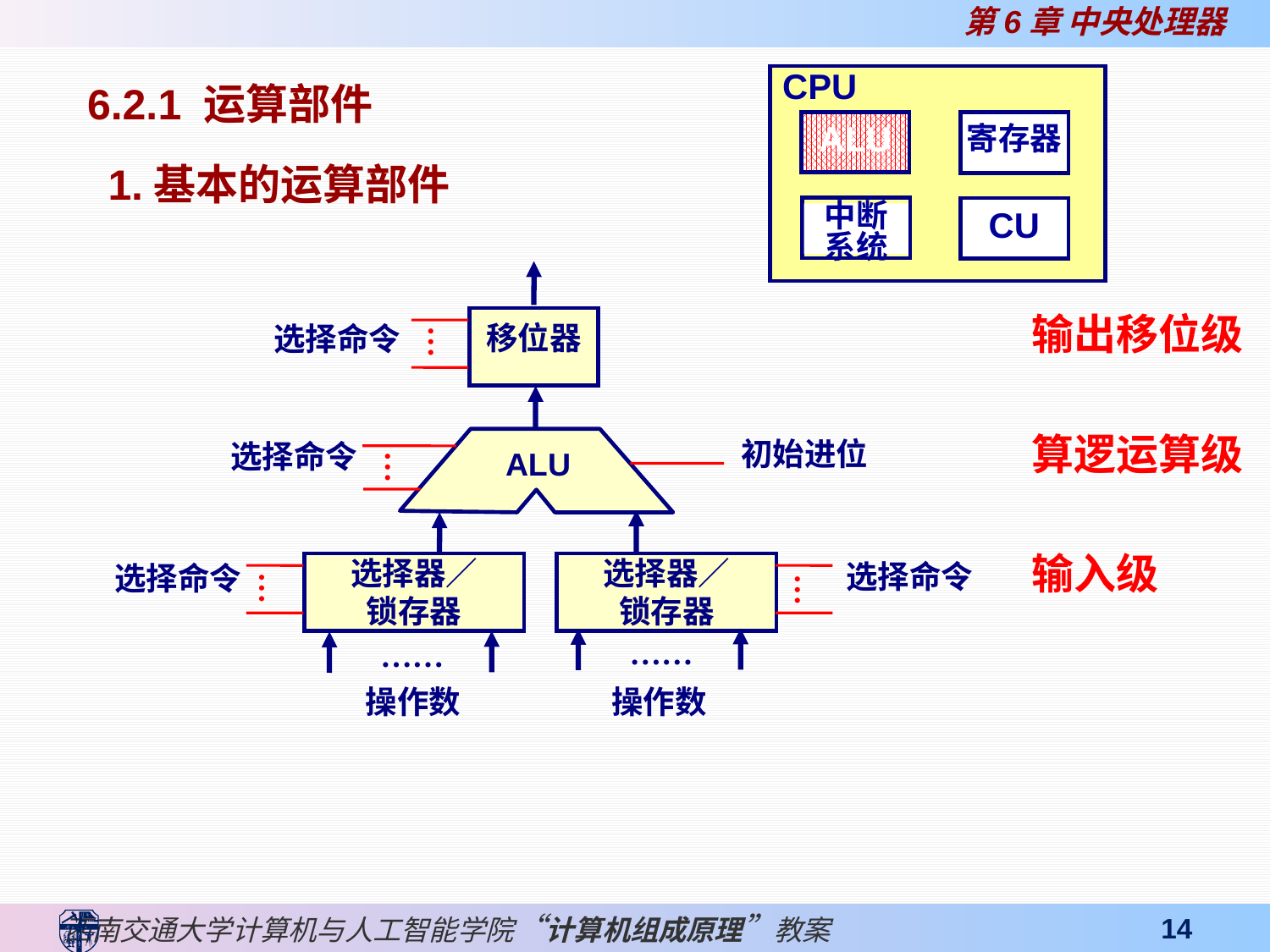

CPU

ALU
寄存器

中断
系统
CU
6.2.1 运算部件
1.基本的运算部件

…
移位器
选择命令

…
ALU
初始进位
选择命令
输入级
…
选择器／
锁存器
选择器／
锁存器
…
选择命令
选择命令
……
……
操作数
操作数
输出移位级
算逻运算级